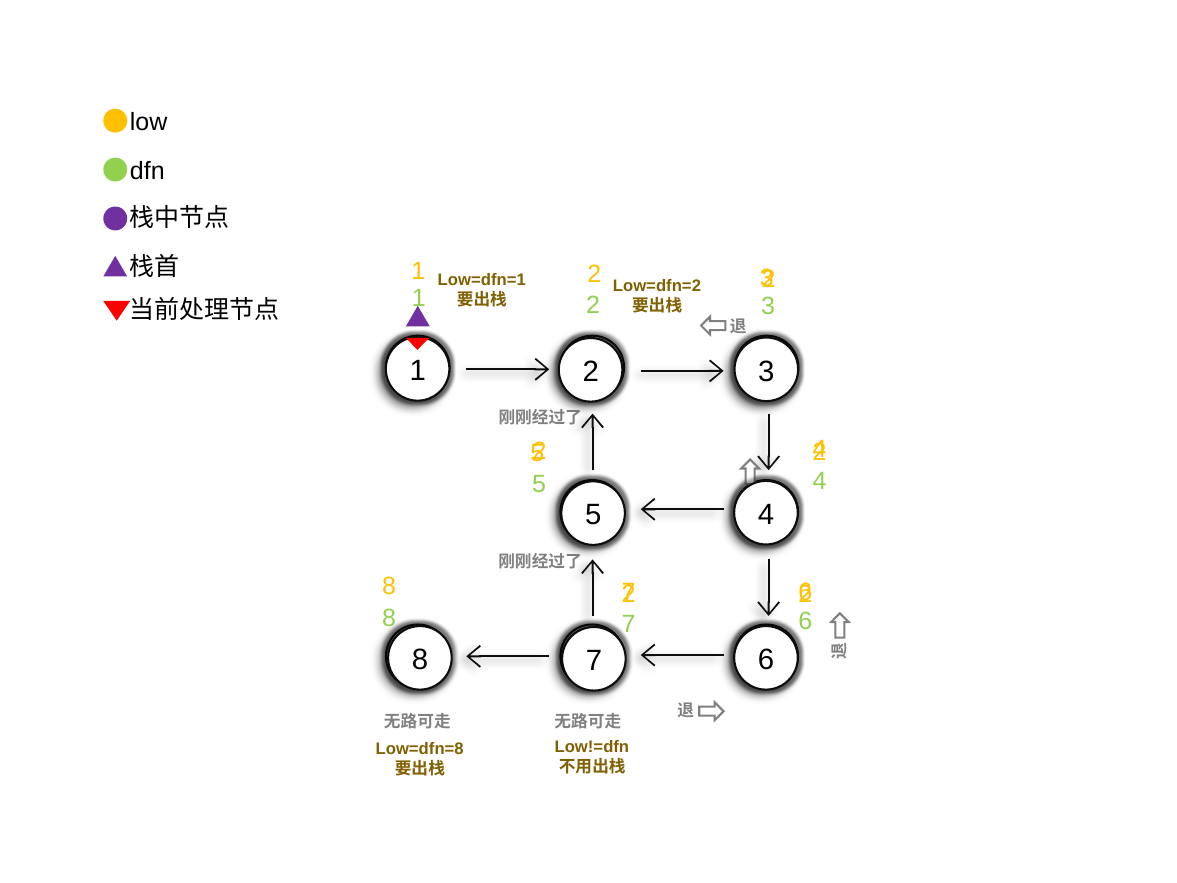

low

dfn

栈中节点

栈首
1
2
3
2

Low=dfn=1
要出栈
Low=dfn=2
要出栈
1
2
3
当前处理节点

退

1
2
3
1
3

2
刚刚经过了
4
2
2
5
4
5
退

5
4
4
5
刚刚经过了
8
7
6
2
2
8
6
7
8
7
6
6
8
退

7
退

无路可走
无路可走
Low!=dfn
不用出栈
Low=dfn=8
要出栈